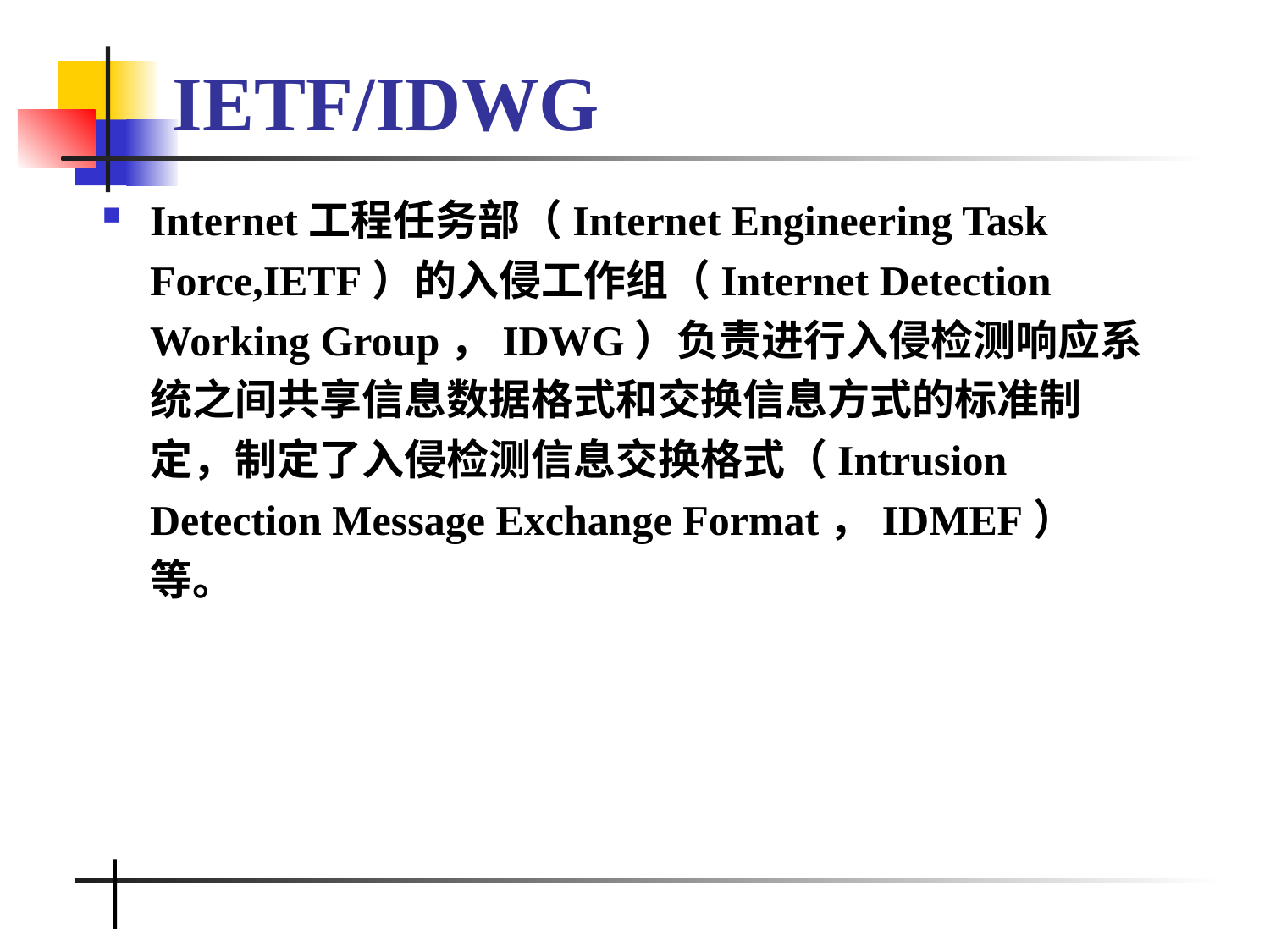

# IETF/IDWG
Internet工程任务部（Internet Engineering Task Force,IETF）的入侵工作组（Internet Detection Working Group，IDWG）负责进行入侵检测响应系统之间共享信息数据格式和交换信息方式的标准制定，制定了入侵检测信息交换格式（Intrusion Detection Message Exchange Format，IDMEF）等。